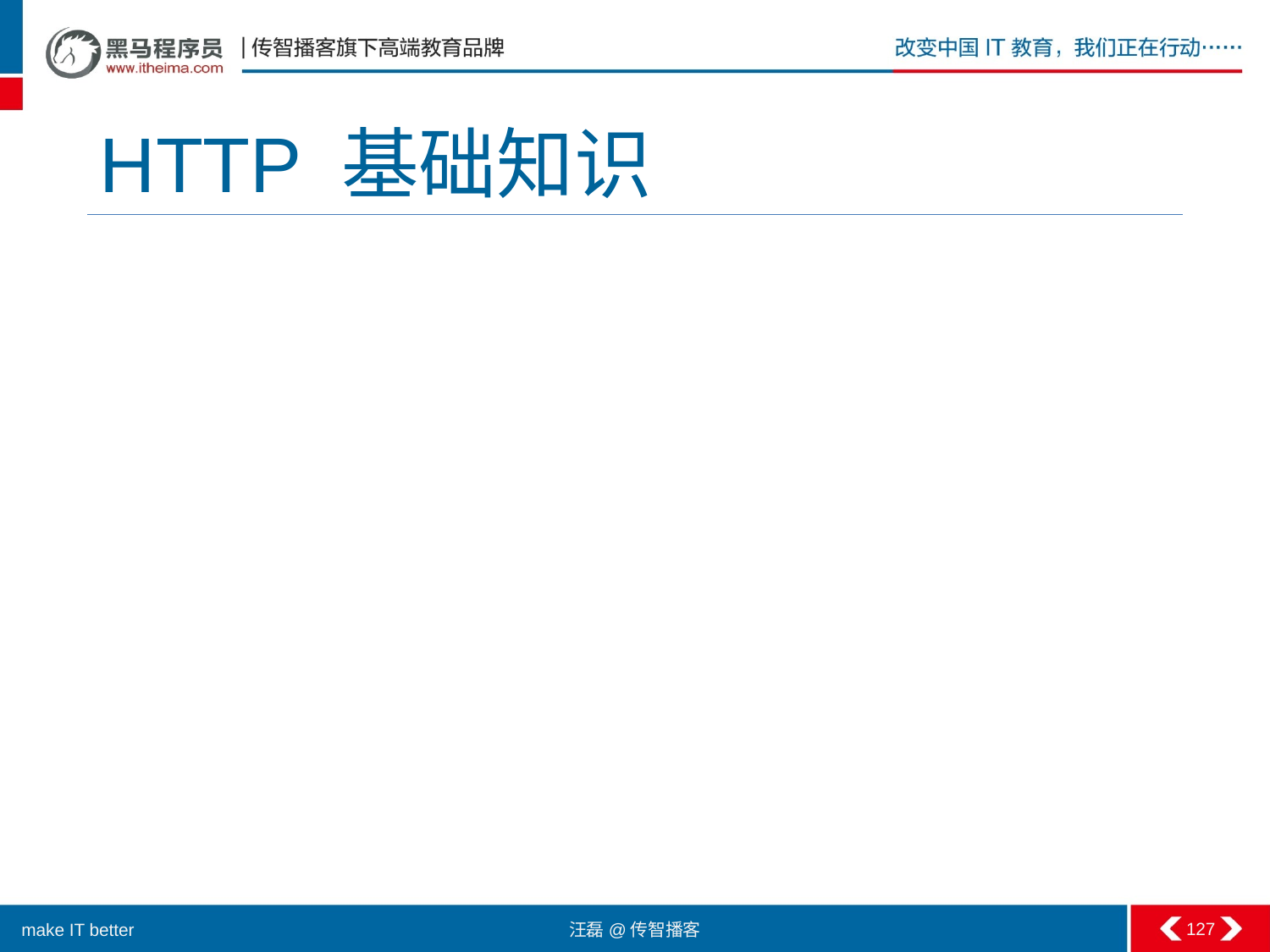

# HTTP 基础知识

127
汪磊@传智播客
make IT better